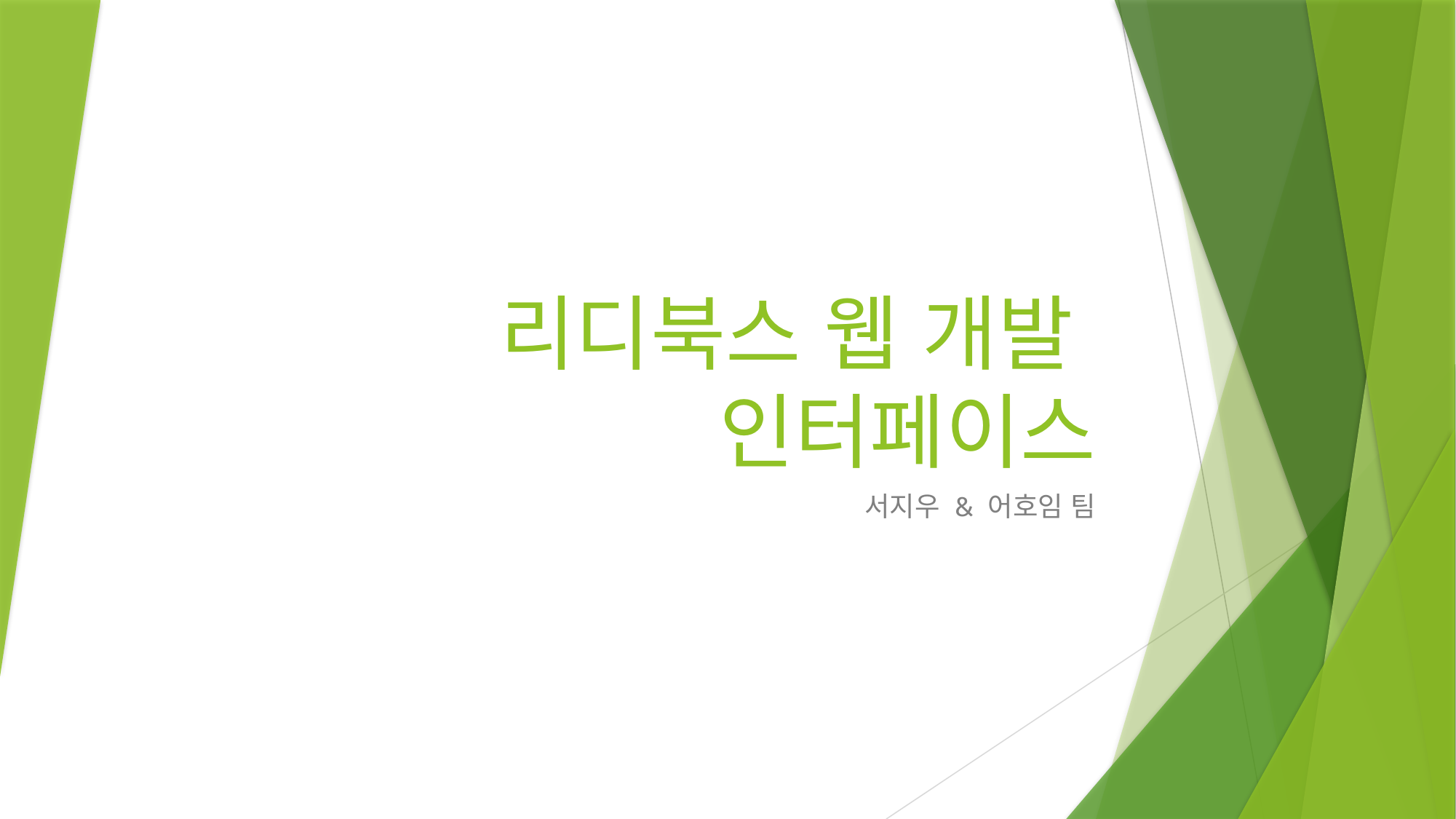

# 리디북스 웹 개발 인터페이스
서지우 & 어호임 팀